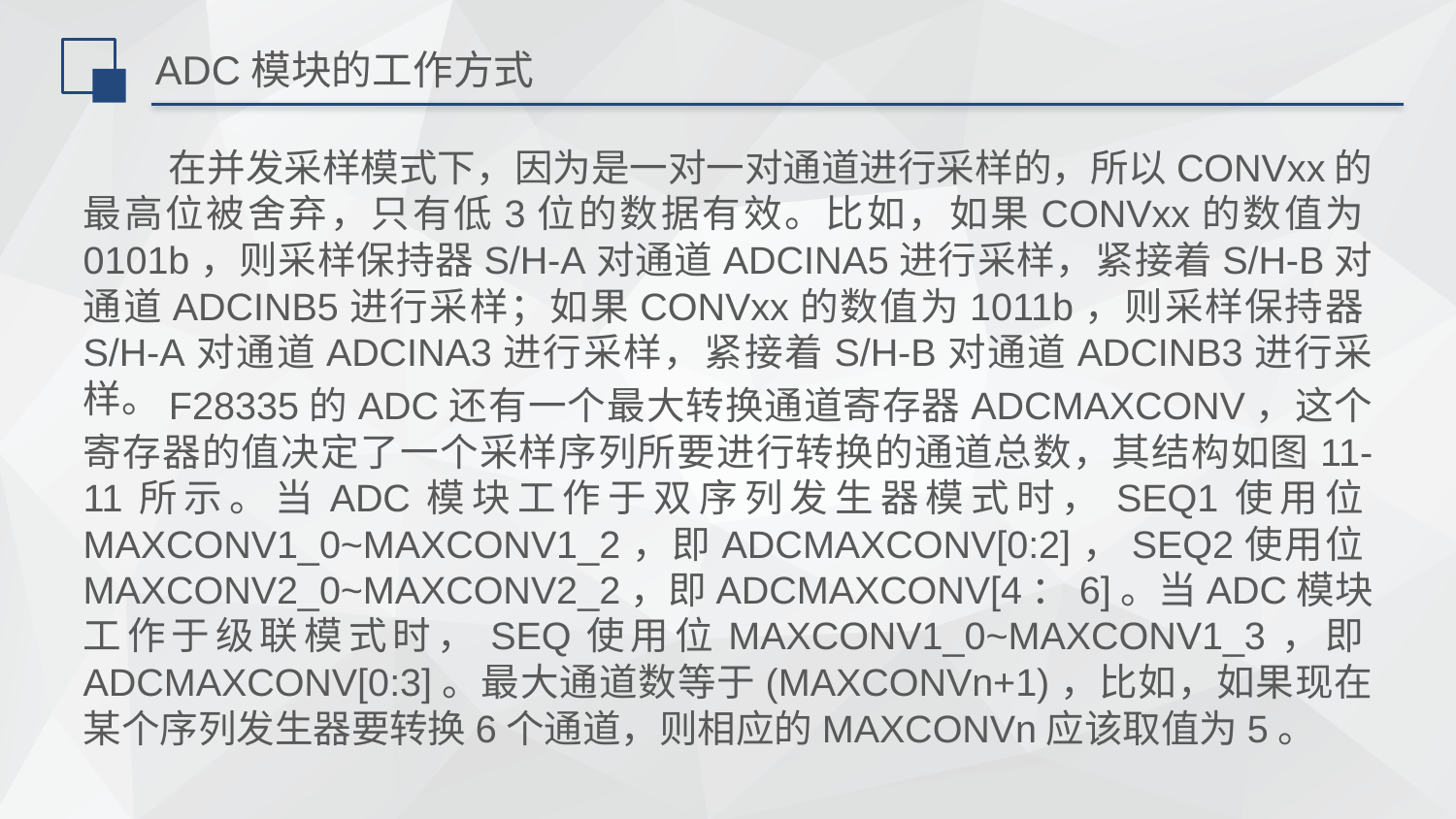

# ADC模块的工作方式
在并发采样模式下，因为是一对一对通道进行采样的，所以CONVxx的最高位被舍弃，只有低3位的数据有效。比如，如果CONVxx的数值为0101b，则采样保持器S/H-A对通道ADCINA5进行采样，紧接着S/H-B对通道ADCINB5进行采样；如果CONVxx的数值为1011b，则采样保持器S/H-A对通道ADCINA3进行采样，紧接着S/H-B对通道ADCINB3进行采样。
F28335的ADC还有一个最大转换通道寄存器ADCMAXCONV，这个寄存器的值决定了一个采样序列所要进行转换的通道总数，其结构如图11-11所示。当ADC模块工作于双序列发生器模式时，SEQ1使用位MAXCONV1_0~MAXCONV1_2，即ADCMAXCONV[0:2]，SEQ2使用位MAXCONV2_0~MAXCONV2_2，即ADCMAXCONV[4：6]。当ADC模块工作于级联模式时，SEQ使用位MAXCONV1_0~MAXCONV1_3，即ADCMAXCONV[0:3]。最大通道数等于(MAXCONVn+1)，比如，如果现在某个序列发生器要转换6个通道，则相应的MAXCONVn应该取值为5。